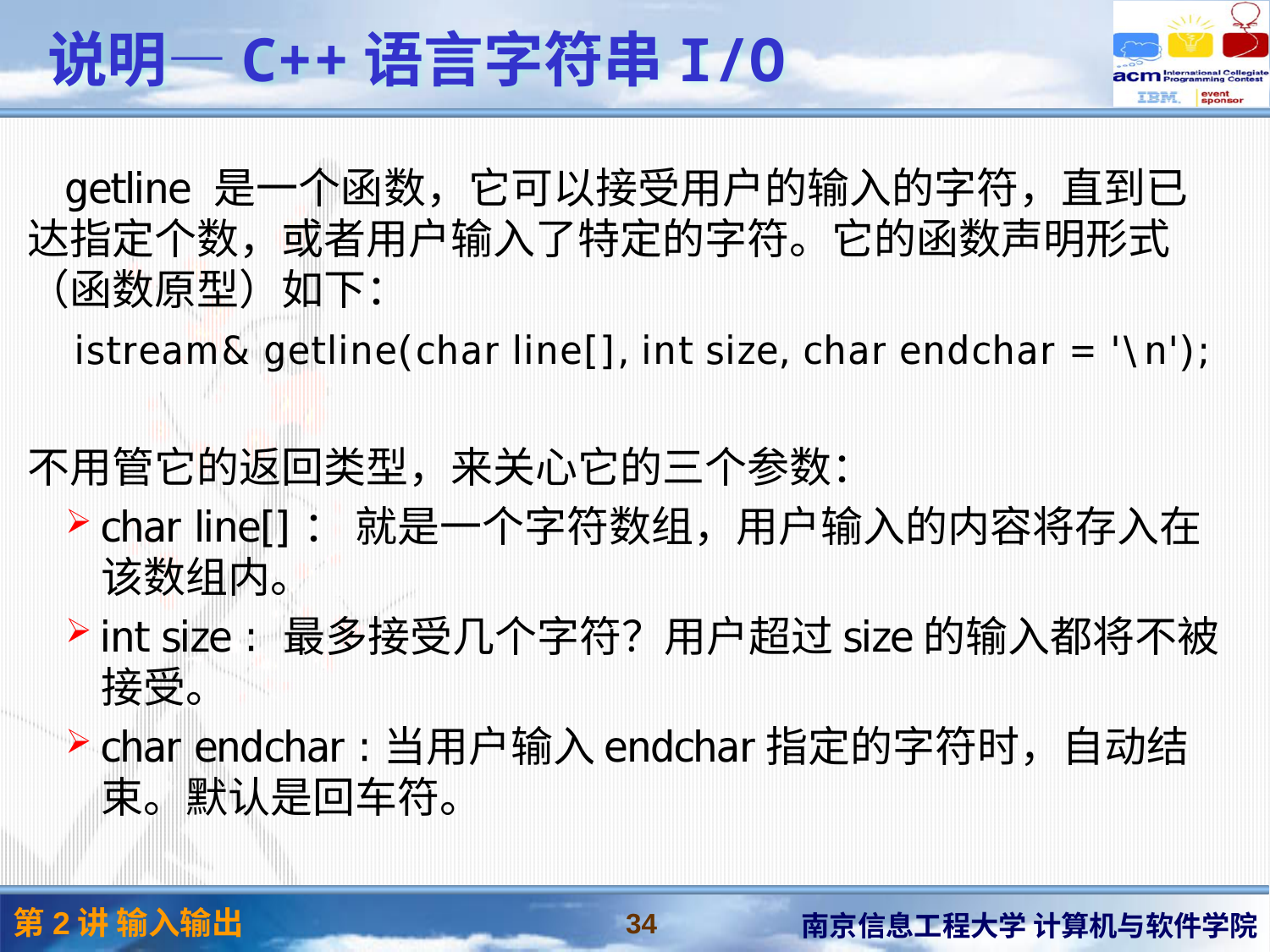

# 说明—C++语言字符串I/O
getline 是一个函数，它可以接受用户的输入的字符，直到已达指定个数，或者用户输入了特定的字符。它的函数声明形式（函数原型）如下：
	istream& getline(char line[], int size, char endchar = '\n');

不用管它的返回类型，来关心它的三个参数：
char line[]： 就是一个字符数组，用户输入的内容将存入在该数组内。
int size : 最多接受几个字符？用户超过size的输入都将不被接受。
char endchar :当用户输入endchar指定的字符时，自动结束。默认是回车符。